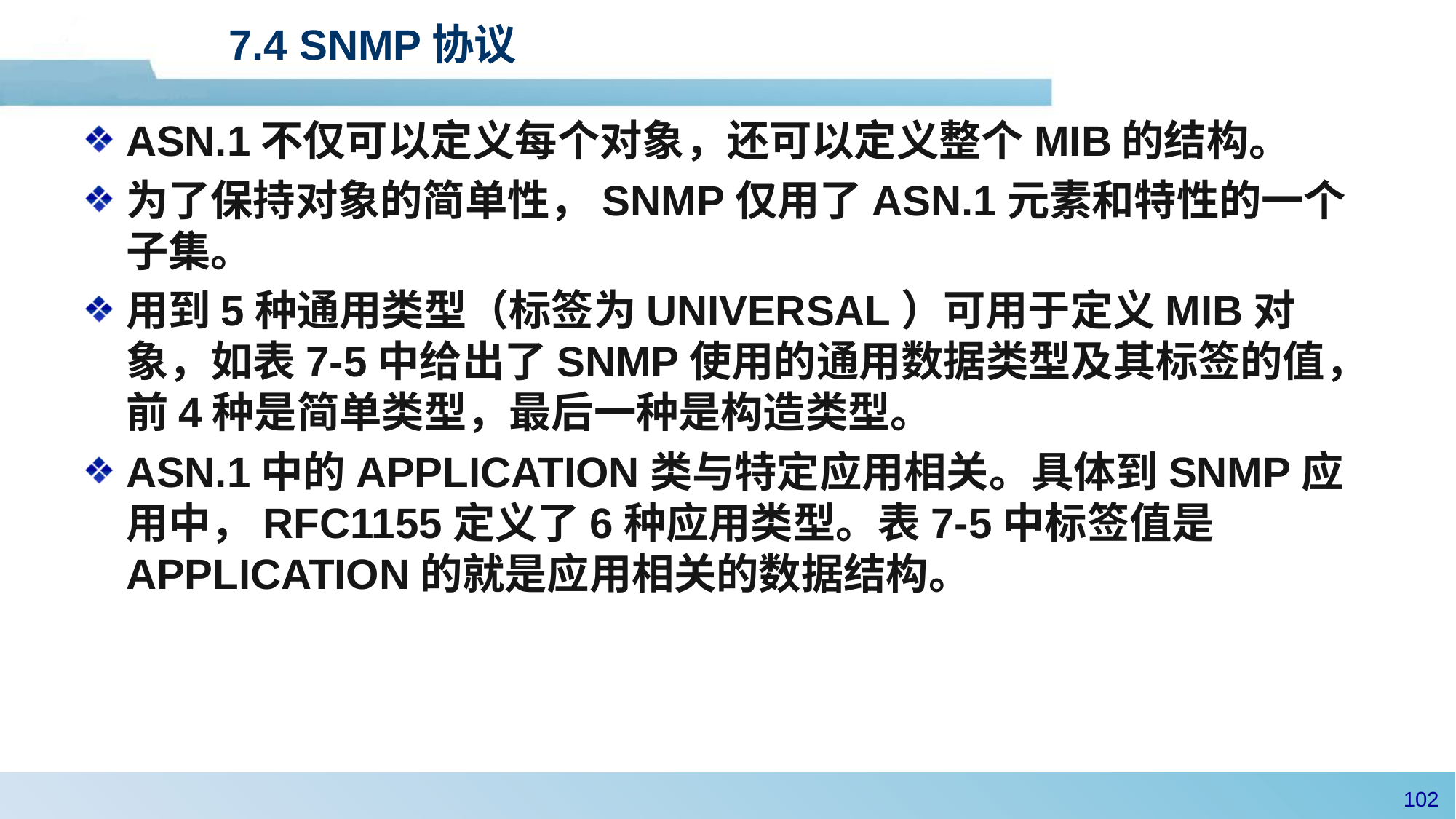

#
7.4 SNMP协议
ASN.1不仅可以定义每个对象，还可以定义整个MIB的结构。
为了保持对象的简单性，SNMP仅用了ASN.1元素和特性的一个子集。
用到5种通用类型（标签为UNIVERSAL）可用于定义MIB对象，如表7-5中给出了SNMP使用的通用数据类型及其标签的值，前4种是简单类型，最后一种是构造类型。
ASN.1中的APPLICATION类与特定应用相关。具体到SNMP应用中，RFC1155定义了6种应用类型。表7-5中标签值是APPLICATION的就是应用相关的数据结构。
102